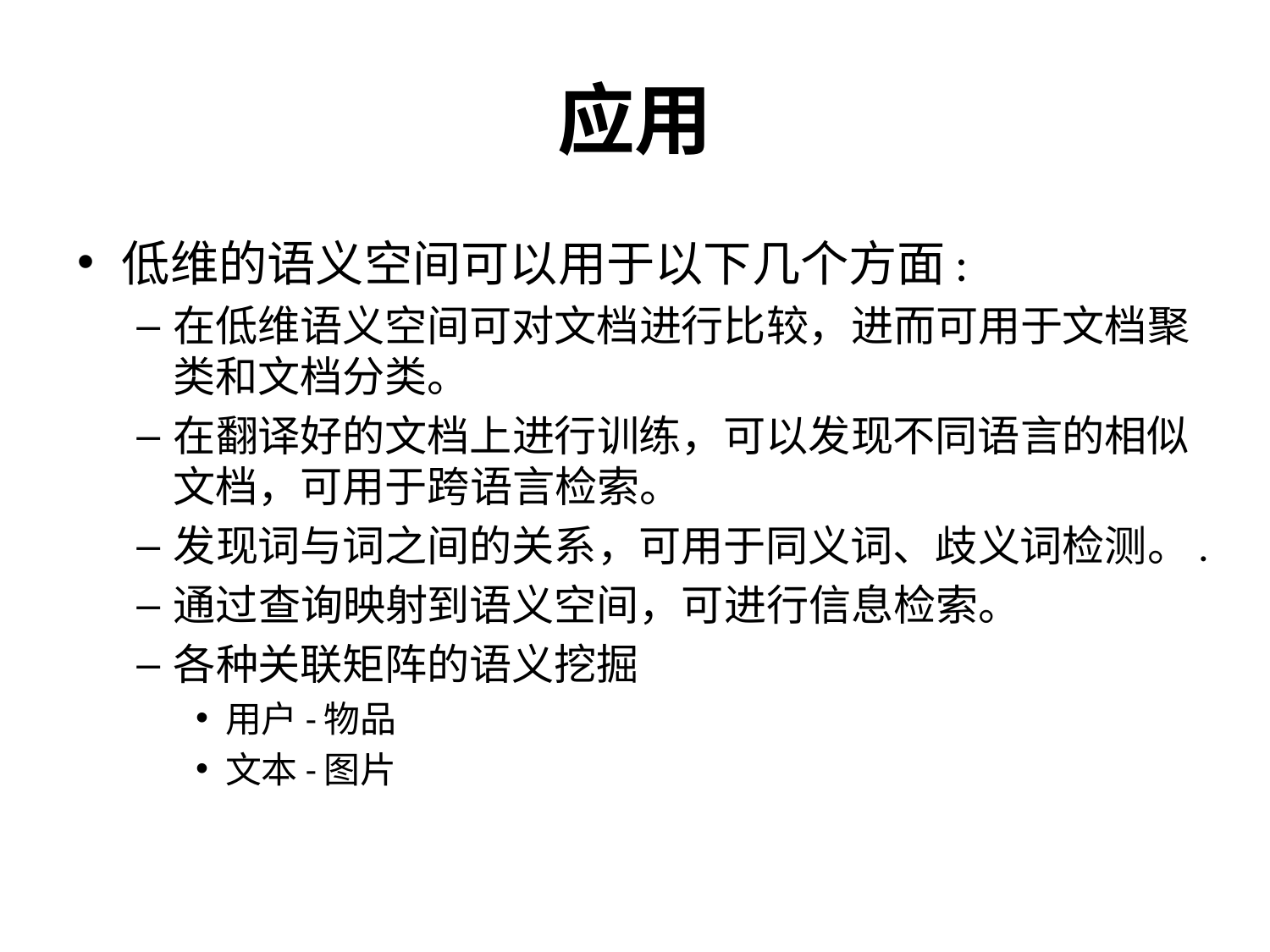

# 应用
低维的语义空间可以用于以下几个方面:
在低维语义空间可对文档进行比较，进而可用于文档聚类和文档分类。
在翻译好的文档上进行训练，可以发现不同语言的相似文档，可用于跨语言检索。
发现词与词之间的关系，可用于同义词、歧义词检测。.
通过查询映射到语义空间，可进行信息检索。
各种关联矩阵的语义挖掘
用户-物品
文本-图片